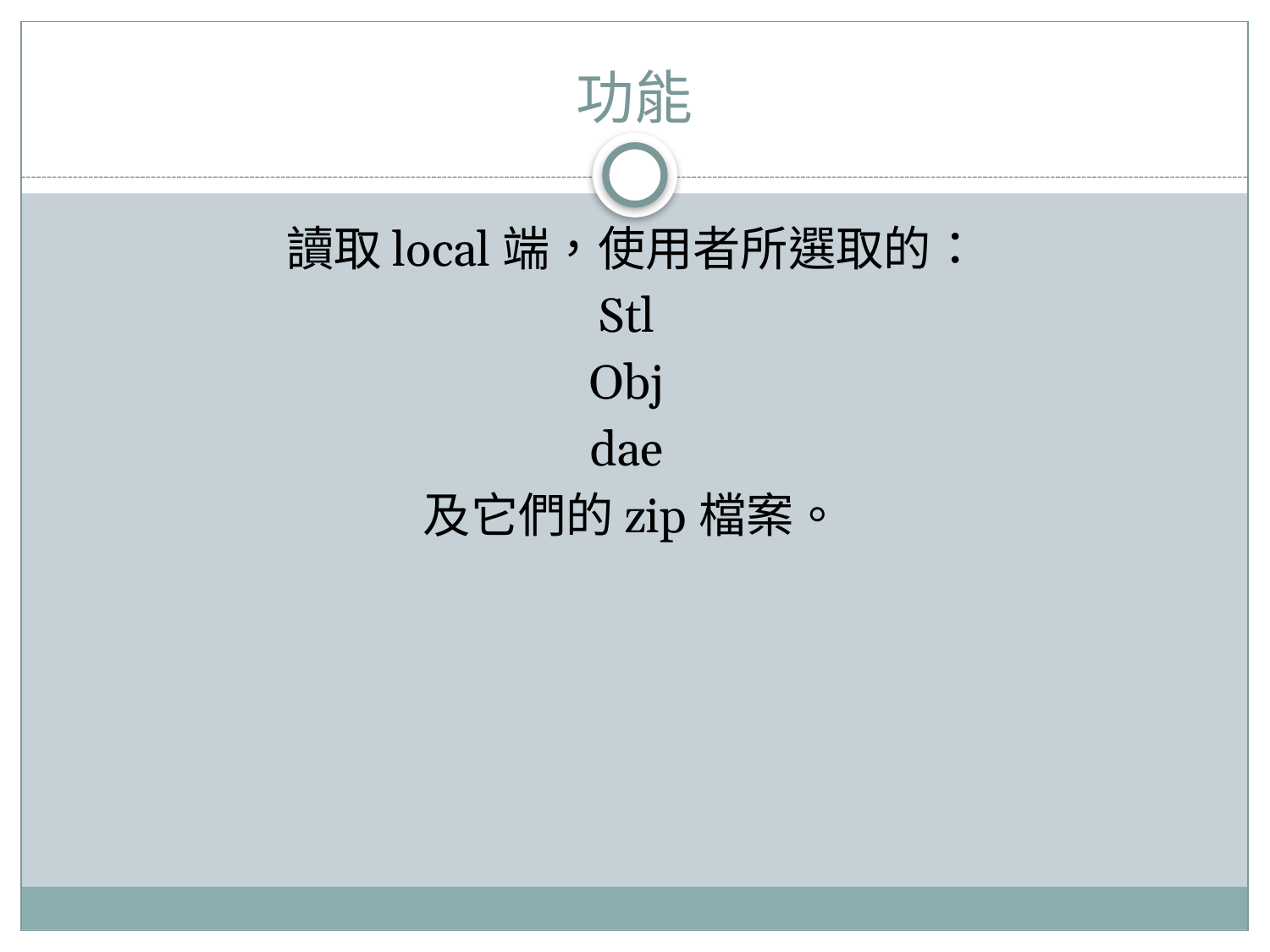

# 功能
讀取local端，使用者所選取的：
Stl
Obj
dae
及它們的zip檔案。